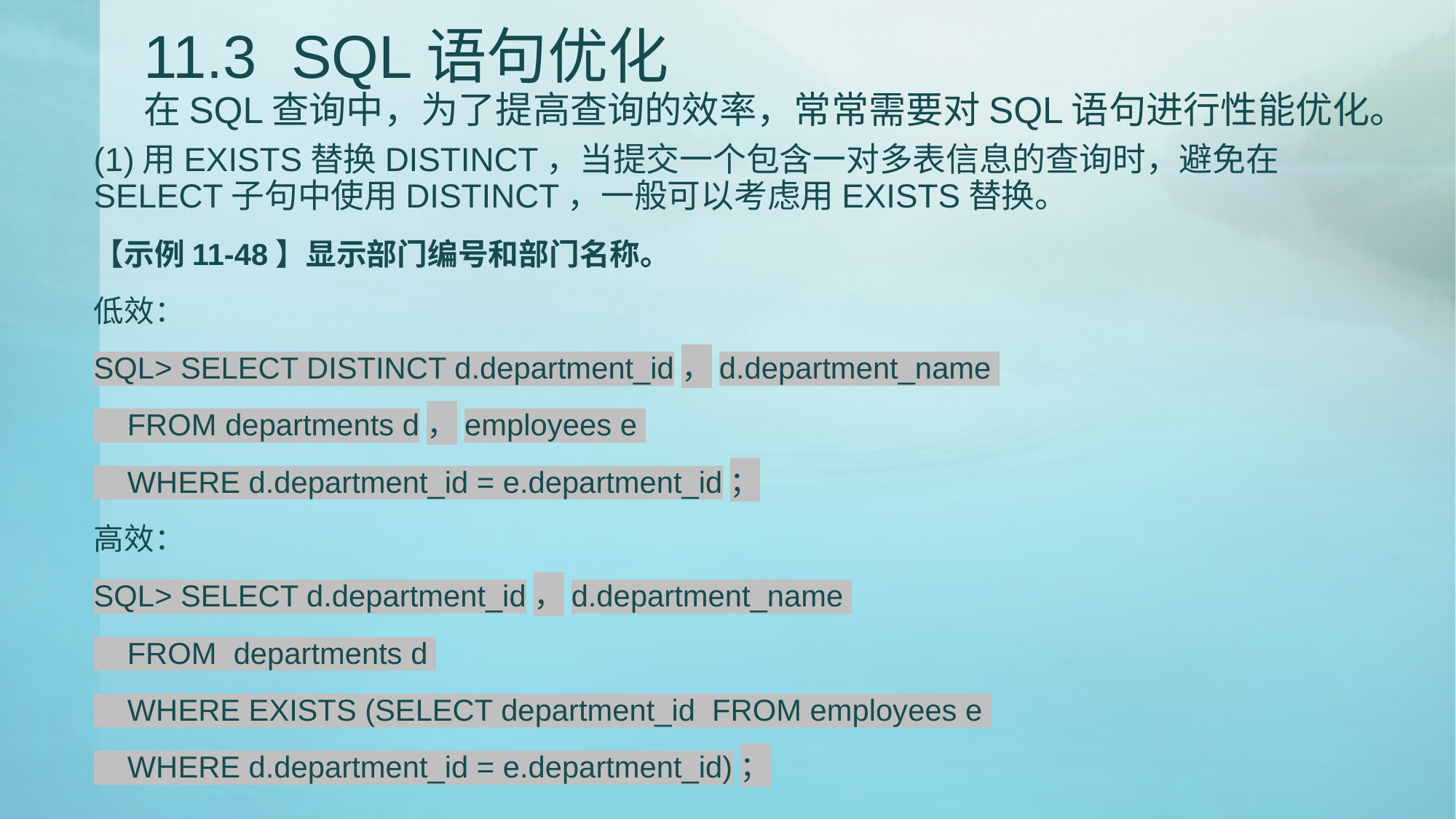

# 11.3  SQL语句优化 在SQL查询中，为了提高查询的效率，常常需要对SQL语句进行性能优化。
(1)用EXISTS替换DISTINCT，当提交一个包含一对多表信息的查询时，避免在SELECT子句中使用DISTINCT，一般可以考虑用EXISTS替换。
【示例11-48】显示部门编号和部门名称。
低效：
SQL> SELECT DISTINCT d.department_id，d.department_name
    FROM departments d，employees e
    WHERE d.department_id = e.department_id；
高效：
SQL> SELECT d.department_id，d.department_name
    FROM  departments d
    WHERE EXISTS (SELECT department_id  FROM employees e
    WHERE d.department_id = e.department_id)；